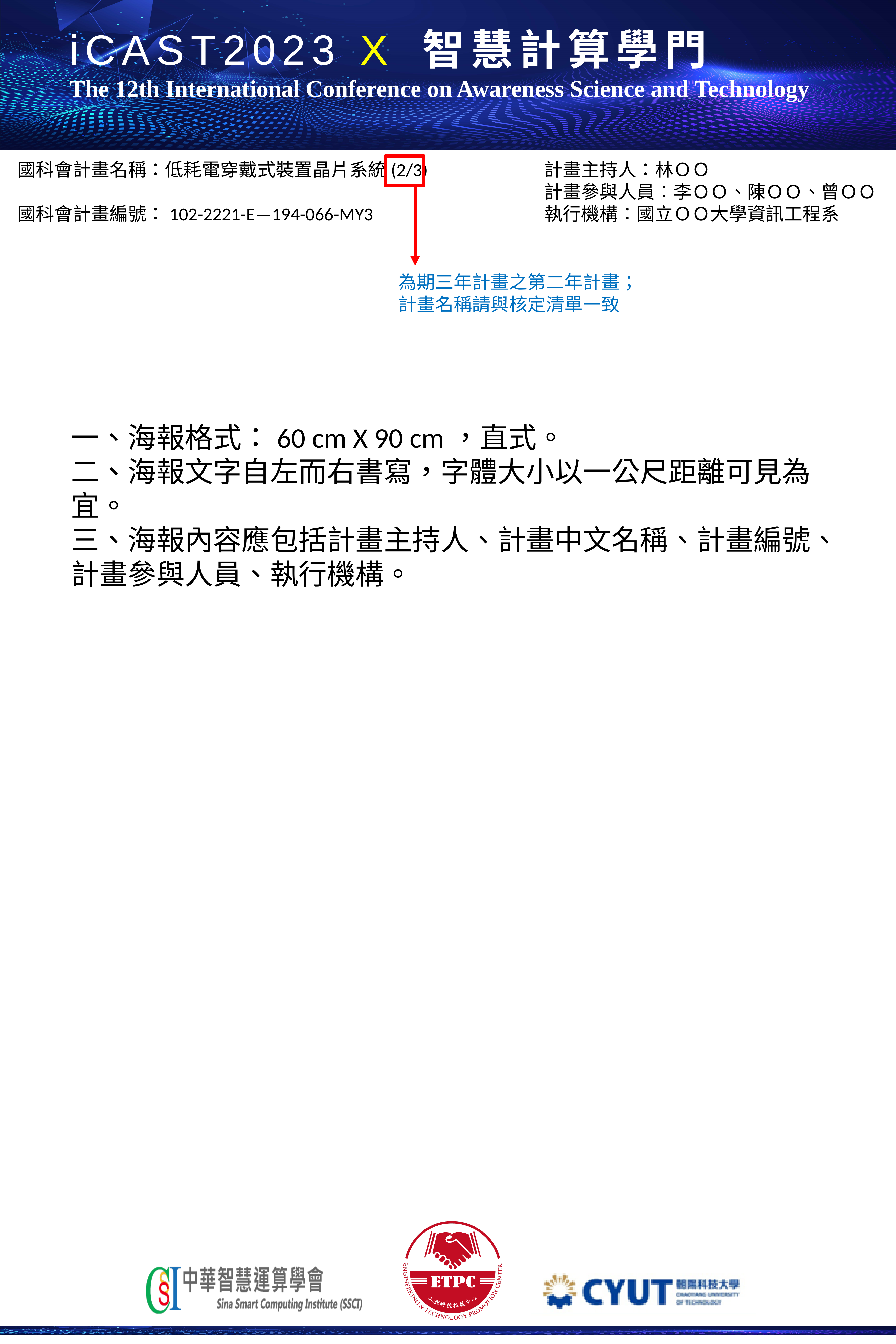

國科會計畫名稱：低耗電穿戴式裝置晶片系統(2/3)

國科會計畫編號：102-2221-E—194-066-MY3

計畫主持人：林ＯＯ
計畫參與人員：李ＯＯ、陳ＯＯ、曾ＯＯ
執行機構：國立ＯＯ大學資訊工程系
為期三年計畫之第二年計畫；
計畫名稱請與核定清單一致
# 一、海報格式：60 cm X 90 cm，直式。 二、海報文字自左而右書寫，字體大小以一公尺距離可見為宜。 三、海報內容應包括計畫主持人、計畫中文名稱、計畫編號、計畫參與人員、執行機構。